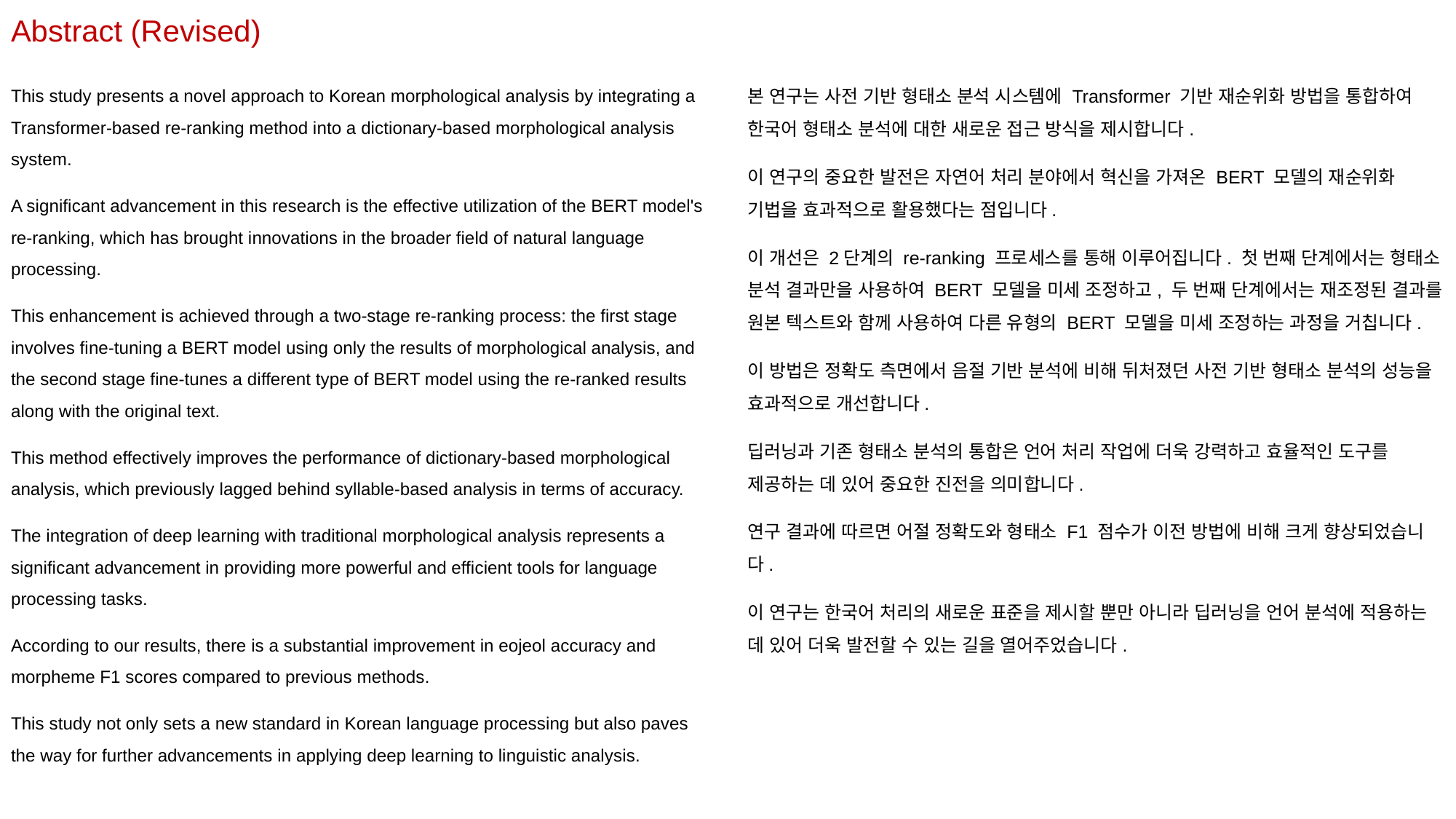

# Abstract (Revised)
This study presents a novel approach to Korean morphological analysis by integrating a Transformer-based re-ranking method into a dictionary-based morphological analysis system.
A significant advancement in this research is the effective utilization of the BERT model's re-ranking, which has brought innovations in the broader field of natural language processing.
This enhancement is achieved through a two-stage re-ranking process: the first stage involves fine-tuning a BERT model using only the results of morphological analysis, and the second stage fine-tunes a different type of BERT model using the re-ranked results along with the original text.
This method effectively improves the performance of dictionary-based morphological analysis, which previously lagged behind syllable-based analysis in terms of accuracy.
The integration of deep learning with traditional morphological analysis represents a significant advancement in providing more powerful and efficient tools for language processing tasks.
According to our results, there is a substantial improvement in eojeol accuracy and morpheme F1 scores compared to previous methods.
This study not only sets a new standard in Korean language processing but also paves the way for further advancements in applying deep learning to linguistic analysis.
본 연구는 사전 기반 형태소 분석 시스템에 Transformer 기반 재순위화 방법을 통합하여 한국어 형태소 분석에 대한 새로운 접근 방식을 제시합니다.
이 연구의 중요한 발전은 자연어 처리 분야에서 혁신을 가져온 BERT 모델의 재순위화 기법을 효과적으로 활용했다는 점입니다.
이 개선은 2단계의 re-ranking 프로세스를 통해 이루어집니다. 첫 번째 단계에서는 형태소 분석 결과만을 사용하여 BERT 모델을 미세 조정하고, 두 번째 단계에서는 재조정된 결과를 원본 텍스트와 함께 사용하여 다른 유형의 BERT 모델을 미세 조정하는 과정을 거칩니다.
이 방법은 정확도 측면에서 음절 기반 분석에 비해 뒤처졌던 사전 기반 형태소 분석의 성능을 효과적으로 개선합니다.
딥러닝과 기존 형태소 분석의 통합은 언어 처리 작업에 더욱 강력하고 효율적인 도구를 제공하는 데 있어 중요한 진전을 의미합니다.
연구 결과에 따르면 어절 정확도와 형태소 F1 점수가 이전 방법에 비해 크게 향상되었습니다.
이 연구는 한국어 처리의 새로운 표준을 제시할 뿐만 아니라 딥러닝을 언어 분석에 적용하는 데 있어 더욱 발전할 수 있는 길을 열어주었습니다.